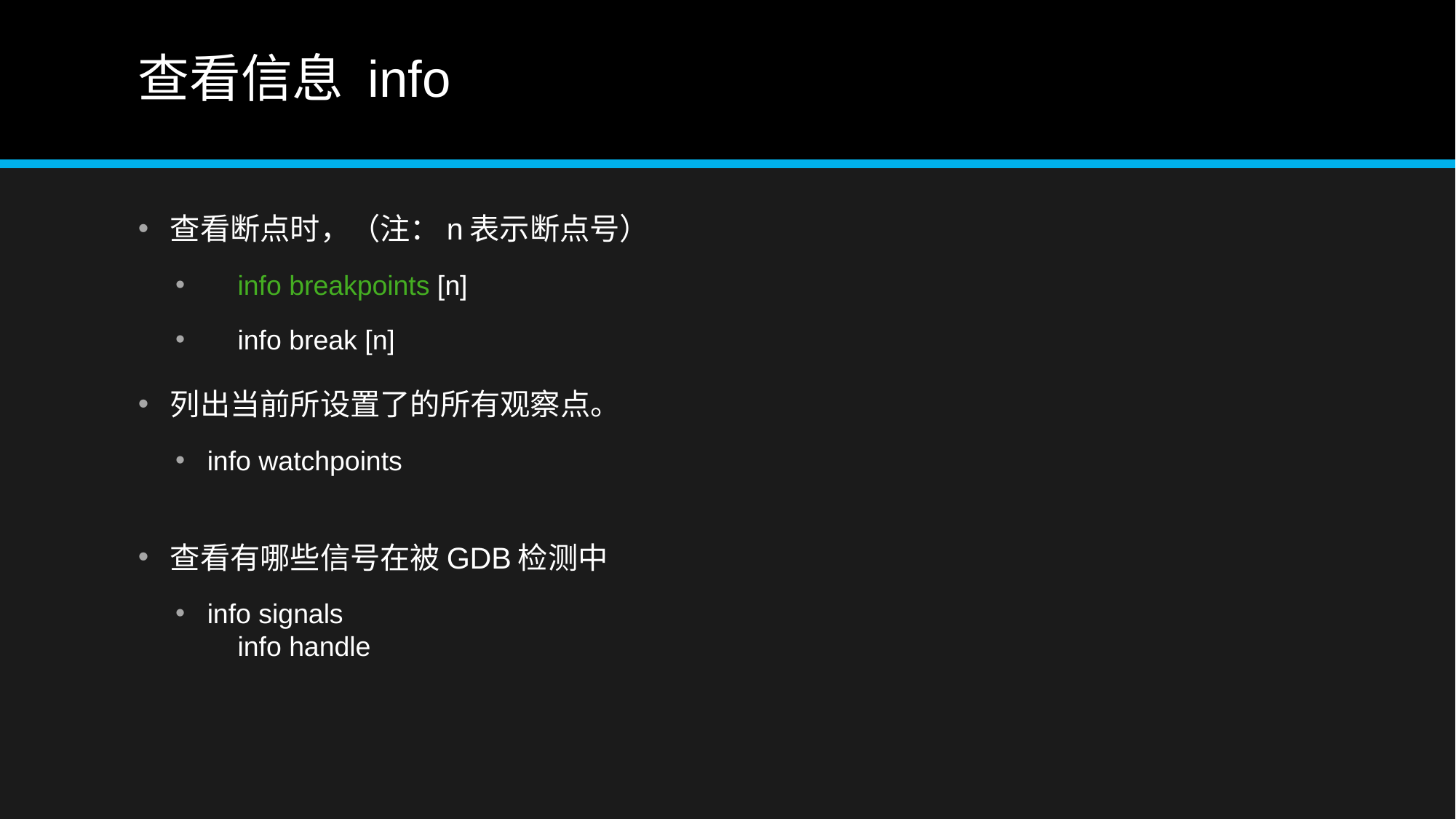

# 查看信息 info
查看断点时，（注：n表示断点号）
    info breakpoints [n]
    info break [n]
列出当前所设置了的所有观察点。
info watchpoints
查看有哪些信号在被GDB检测中
info signals
    info handle